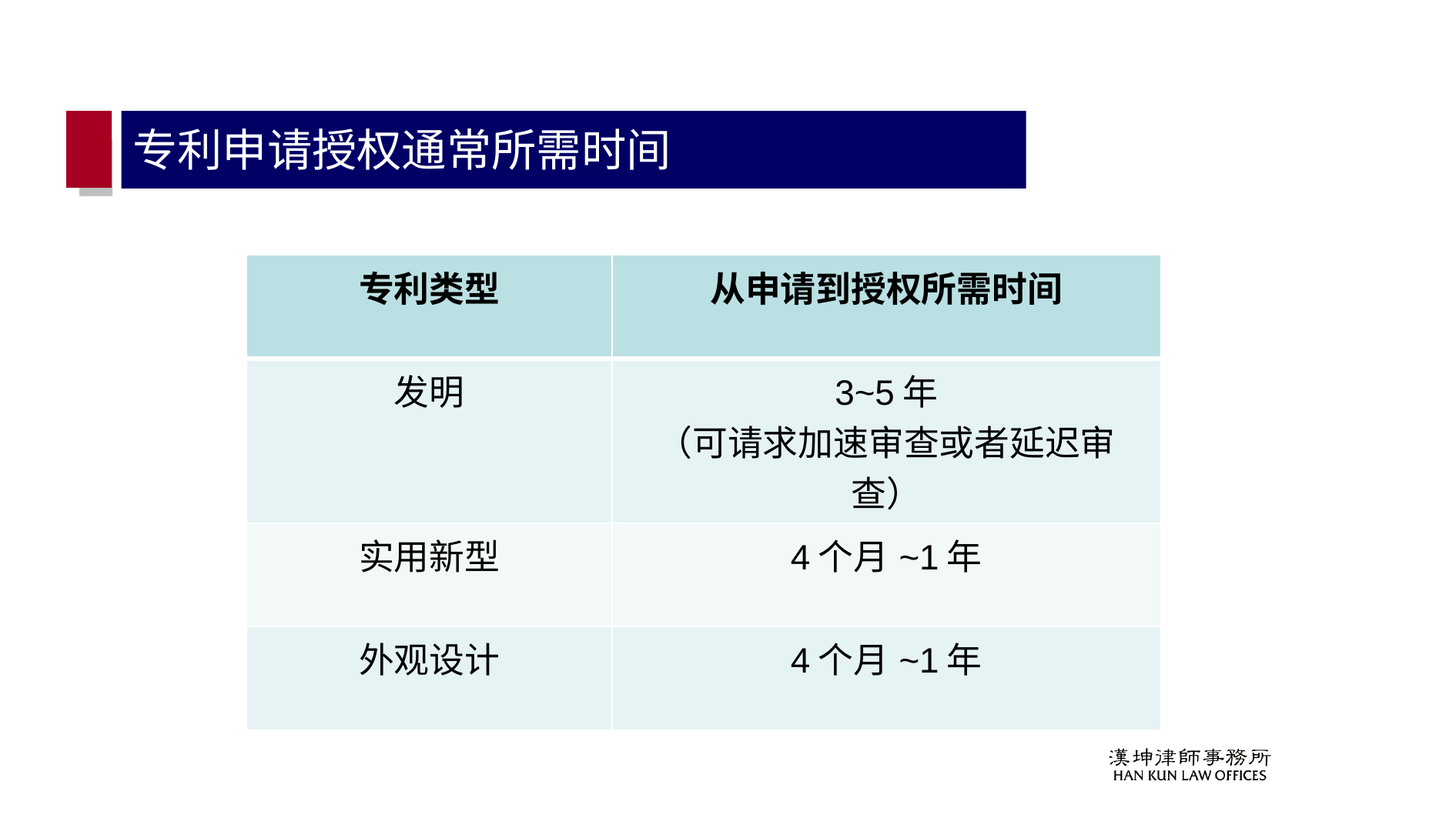

# 专利申请授权通常所需时间
| 专利类型 | 从申请到授权所需时间 |
| --- | --- |
| 发明 | 3~5年 （可请求加速审查或者延迟审查） |
| 实用新型 | 4个月~1年 |
| 外观设计 | 4个月~1年 |